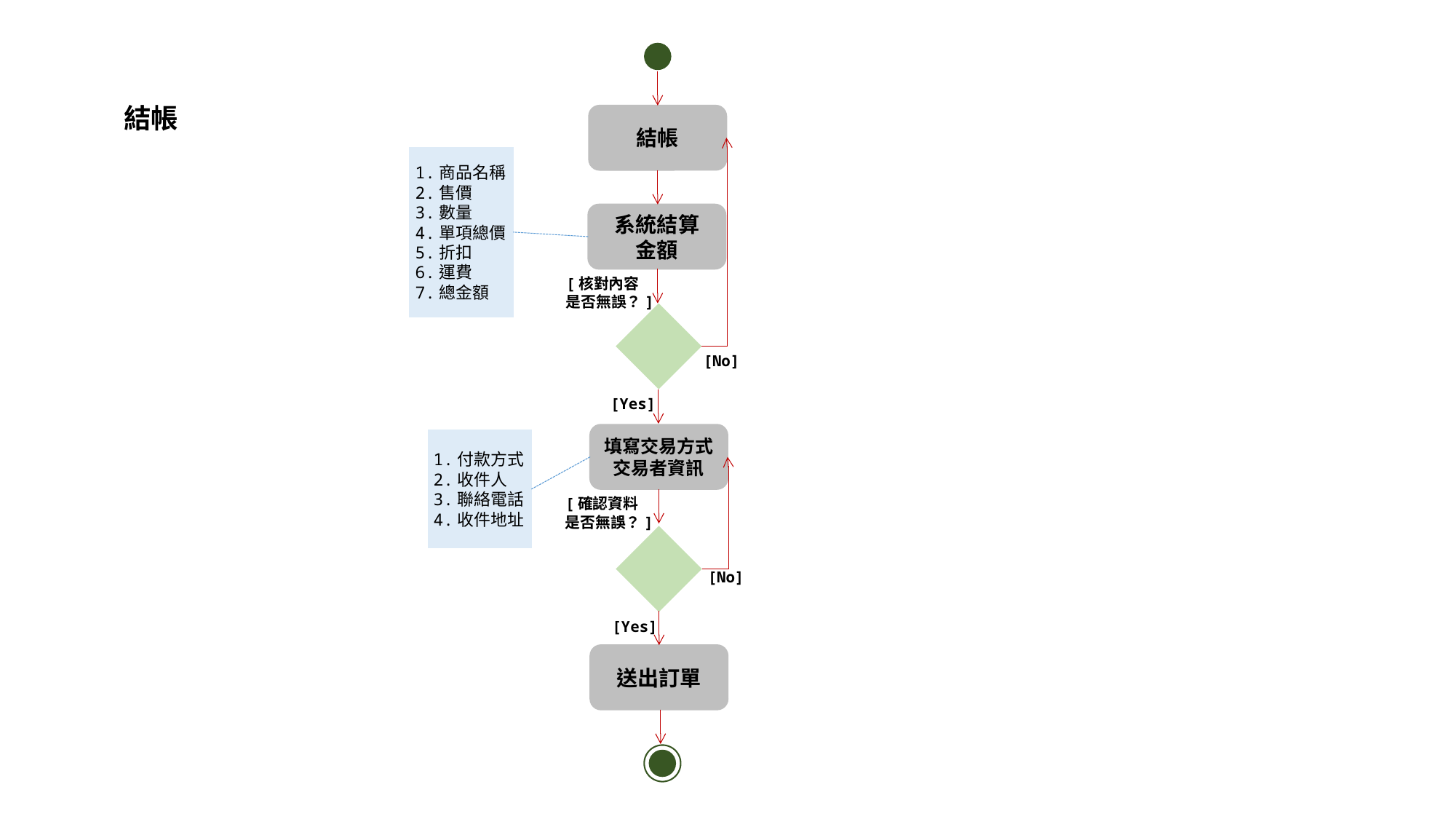

結帳
1.商品名稱
2.售價
3.數量
4.單項總價
5.折扣
6.運費
7.總金額
系統結算
金額
[核對內容
是否無誤？]

[No]
[Yes]
填寫交易方式
交易者資訊
1.付款方式
2.收件人
3.聯絡電話
4.收件地址
[確認資料
是否無誤？]

[No]
[Yes]
送出訂單

結帳